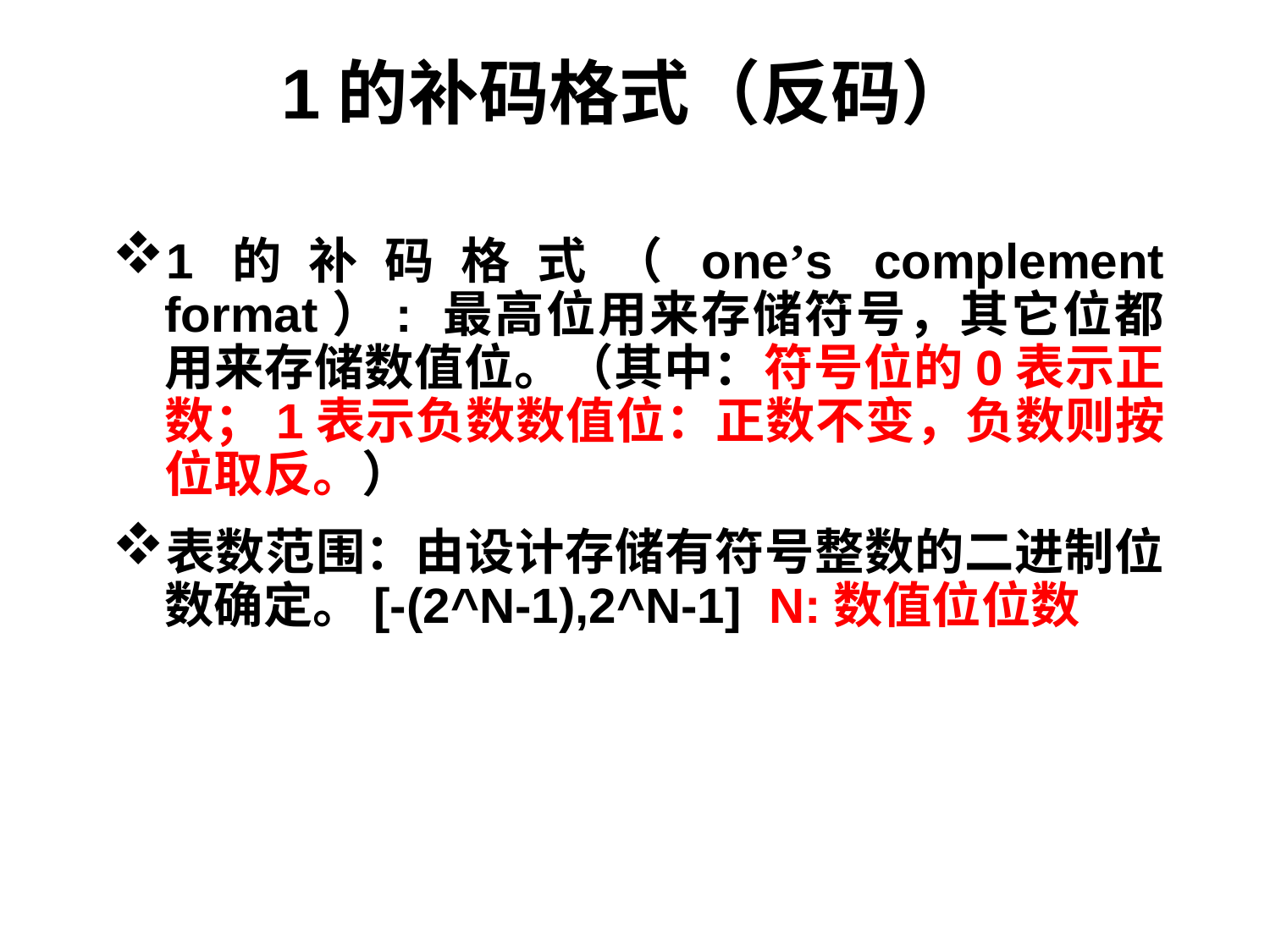

# 1的补码格式（反码）

1的补码格式（one’s complement format）: 最高位用来存储符号，其它位都用来存储数值位。（其中：符号位的0表示正数；1表示负数数值位：正数不变，负数则按位取反。）
表数范围：由设计存储有符号整数的二进制位数确定。[-(2^N-1),2^N-1]  N:数值位位数